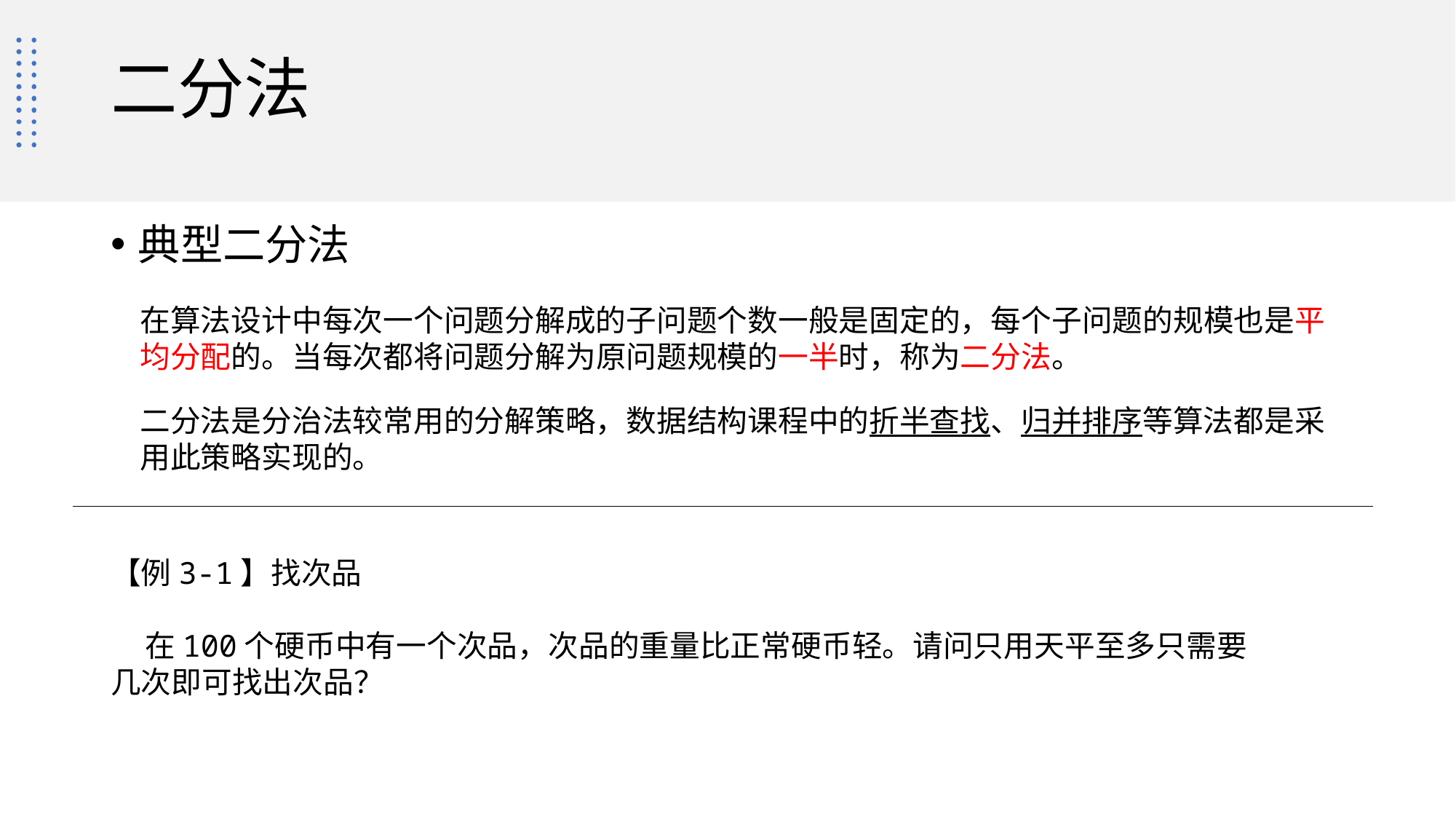

# 二分法
典型二分法
在算法设计中每次一个问题分解成的子问题个数一般是固定的，每个子问题的规模也是平均分配的。当每次都将问题分解为原问题规模的一半时，称为二分法。
二分法是分治法较常用的分解策略，数据结构课程中的折半查找、归并排序等算法都是采用此策略实现的。
【例3-1】找次品

    在100个硬币中有一个次品，次品的重量比正常硬币轻。请问只用天平至多只需要几次即可找出次品？